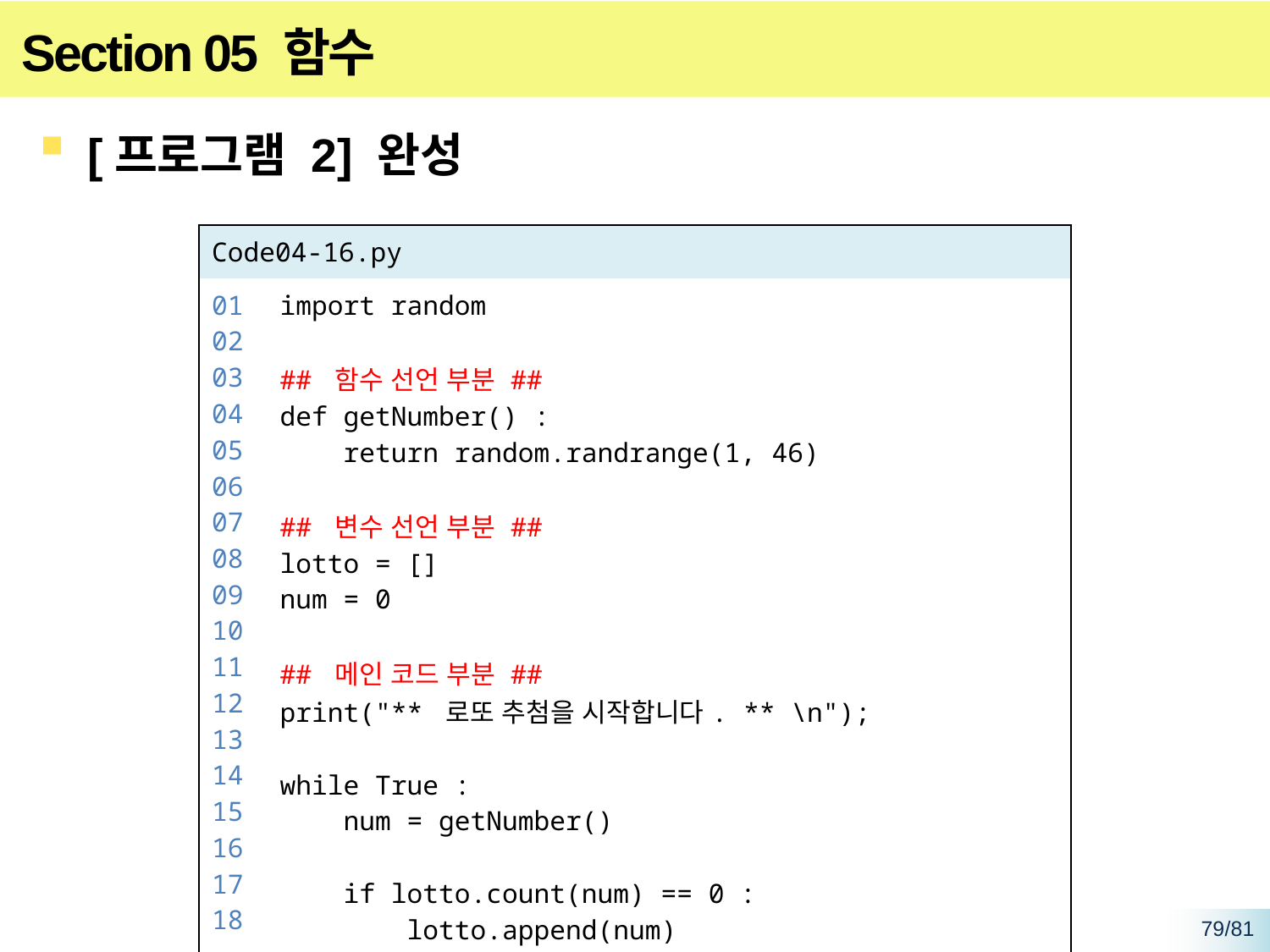

# Section 05 함수
[프로그램 2] 완성

| Code04-16.py |  |
| --- | --- |
| 01 02 03 04 05 06 07 08 09 10 11 12 13 14 15 16 17 18 | import random ## 함수 선언 부분 ## def getNumber() : return random.randrange(1, 46) ## 변수 선언 부분 ## lotto = [] num = 0 ## 메인 코드 부분 ## print("\*\* 로또 추첨을 시작합니다. \*\* \n"); while True : num = getNumber() if lotto.count(num) == 0 : lotto.append(num) |